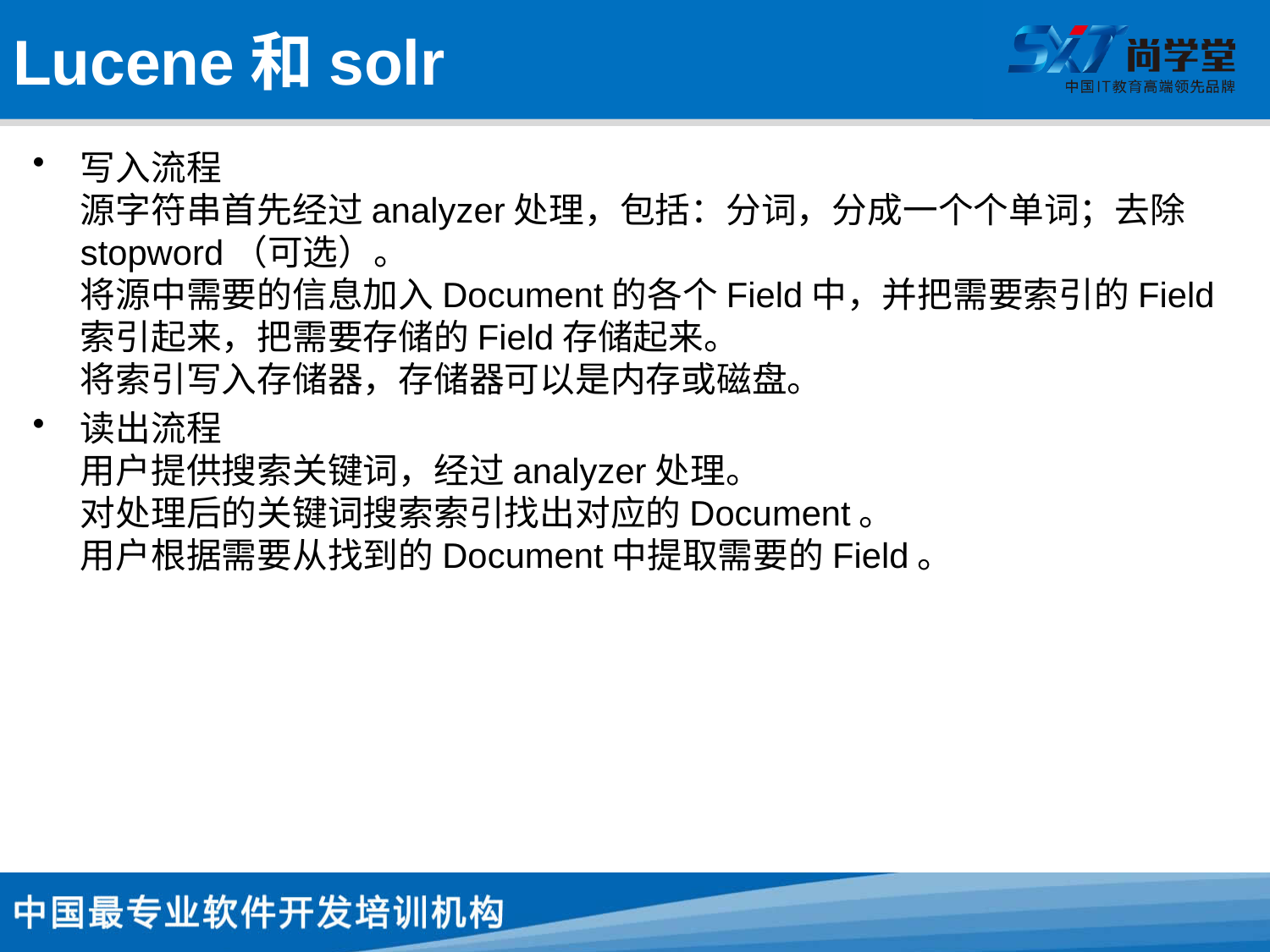

# Lucene和solr
写入流程
源字符串首先经过analyzer处理，包括：分词，分成一个个单词；去除stopword（可选）。
将源中需要的信息加入Document的各个Field中，并把需要索引的Field索引起来，把需要存储的Field存储起来。
将索引写入存储器，存储器可以是内存或磁盘。
读出流程
用户提供搜索关键词，经过analyzer处理。
对处理后的关键词搜索索引找出对应的Document。
用户根据需要从找到的Document中提取需要的Field。